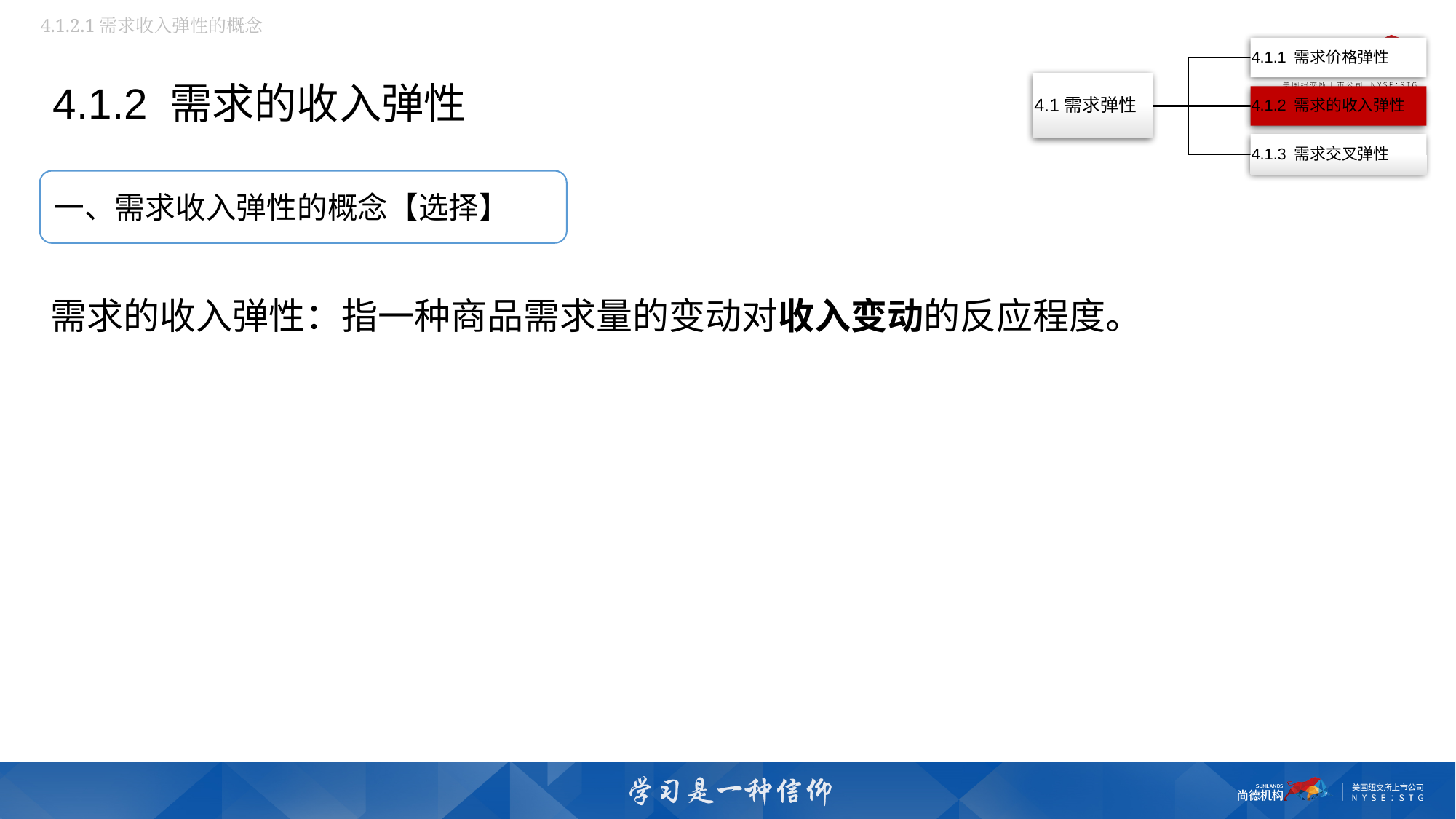

4.1.2.1需求收入弹性的概念

4.1需求弹性
4.1.1 需求价格弹性
4.1.2 需求的收入弹性
4.1.3 需求交叉弹性
4.1.2 需求的收入弹性
一、需求收入弹性的概念【选择】
需求的收入弹性：指一种商品需求量的变动对收入变动的反应程度。